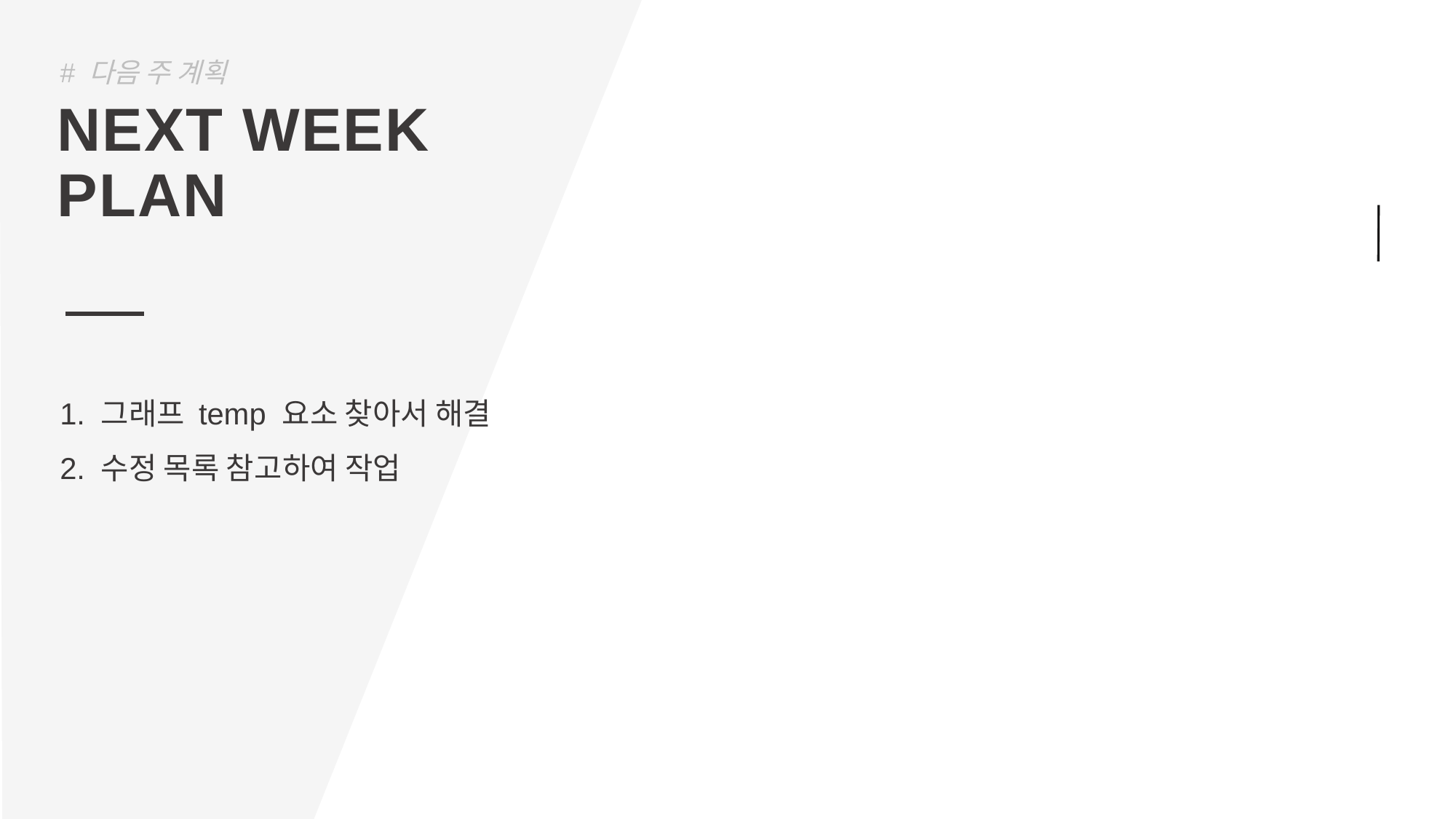

# 다음 주 계획
NEXT WEEK
PLAN
9

그래프 temp 요소 찾아서 해결
수정 목록 참고하여 작업